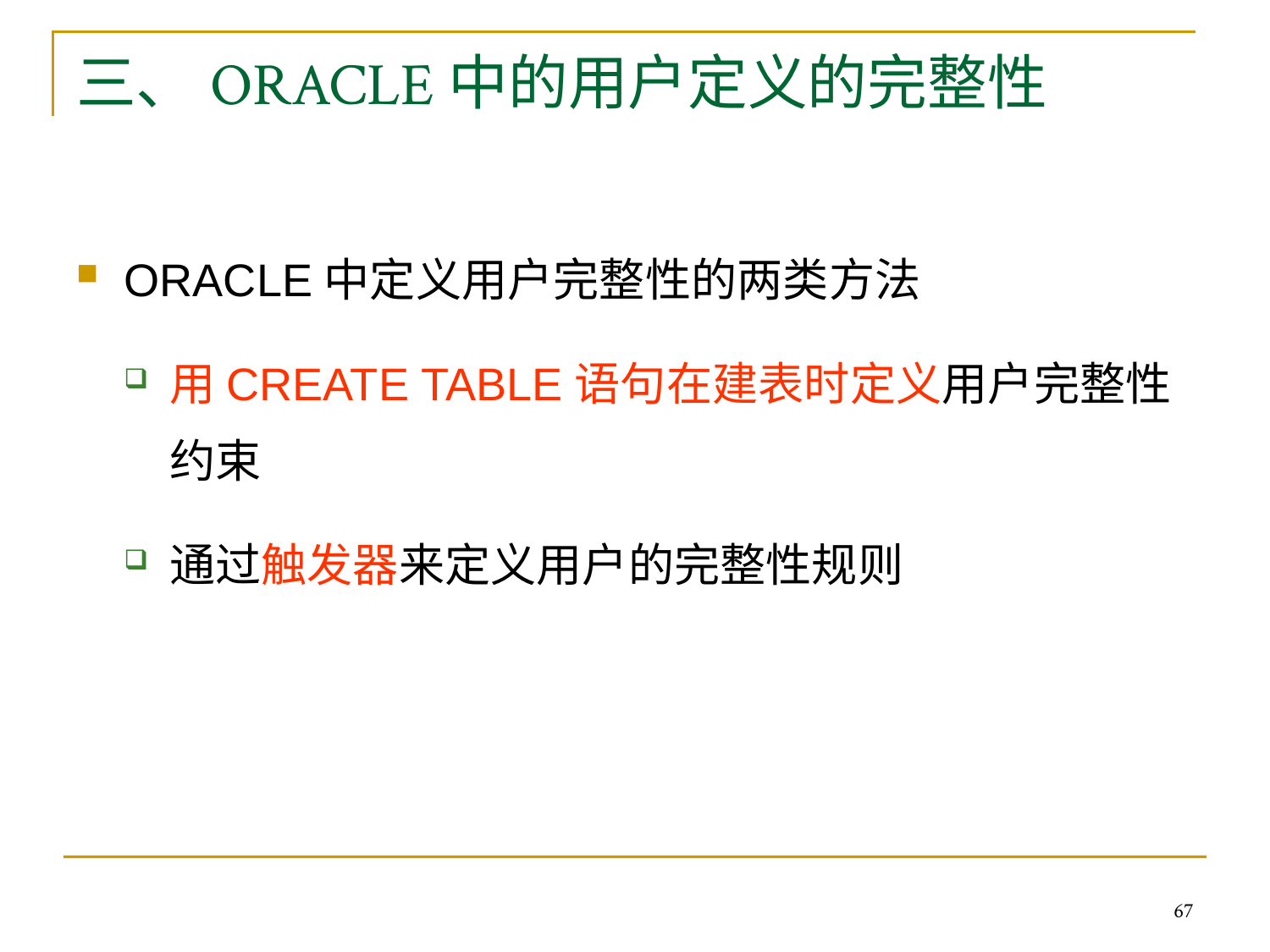

# 三、ORACLE中的用户定义的完整性
ORACLE中定义用户完整性的两类方法
用CREATE TABLE语句在建表时定义用户完整性约束
通过触发器来定义用户的完整性规则
67